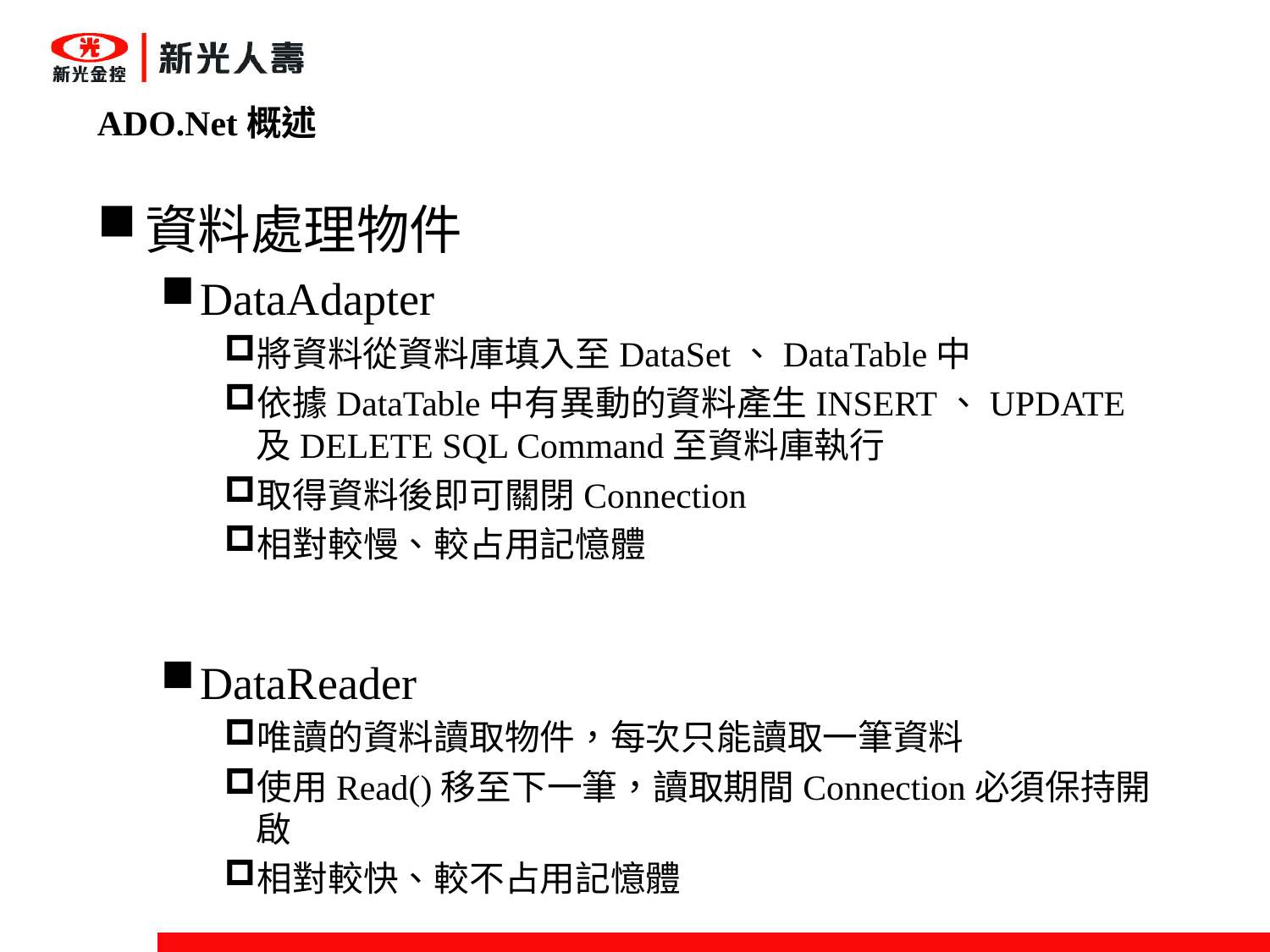

# ADO.Net概述
資料處理物件
DataAdapter
將資料從資料庫填入至DataSet、DataTable中
依據DataTable中有異動的資料產生INSERT、UPDATE及DELETE SQL Command至資料庫執行
取得資料後即可關閉Connection
相對較慢、較占用記憶體

DataReader
唯讀的資料讀取物件，每次只能讀取一筆資料
使用Read()移至下一筆，讀取期間Connection必須保持開啟
相對較快、較不占用記憶體